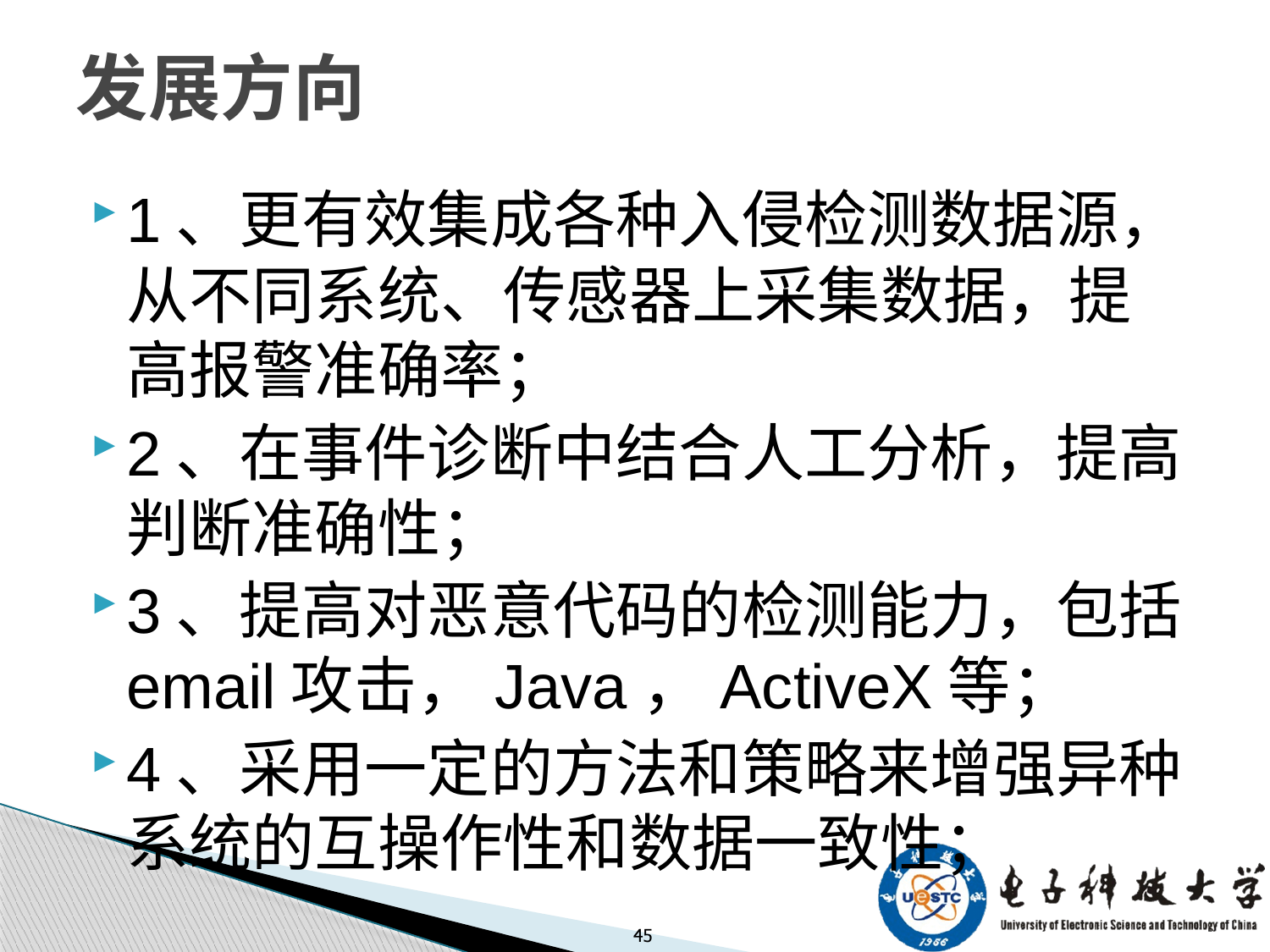

# 发展方向
1、更有效集成各种入侵检测数据源，从不同系统、传感器上采集数据，提高报警准确率；
2、在事件诊断中结合人工分析，提高判断准确性；
3、提高对恶意代码的检测能力，包括email攻击，Java，ActiveX等；
4、采用一定的方法和策略来增强异种系统的互操作性和数据一致性；
45